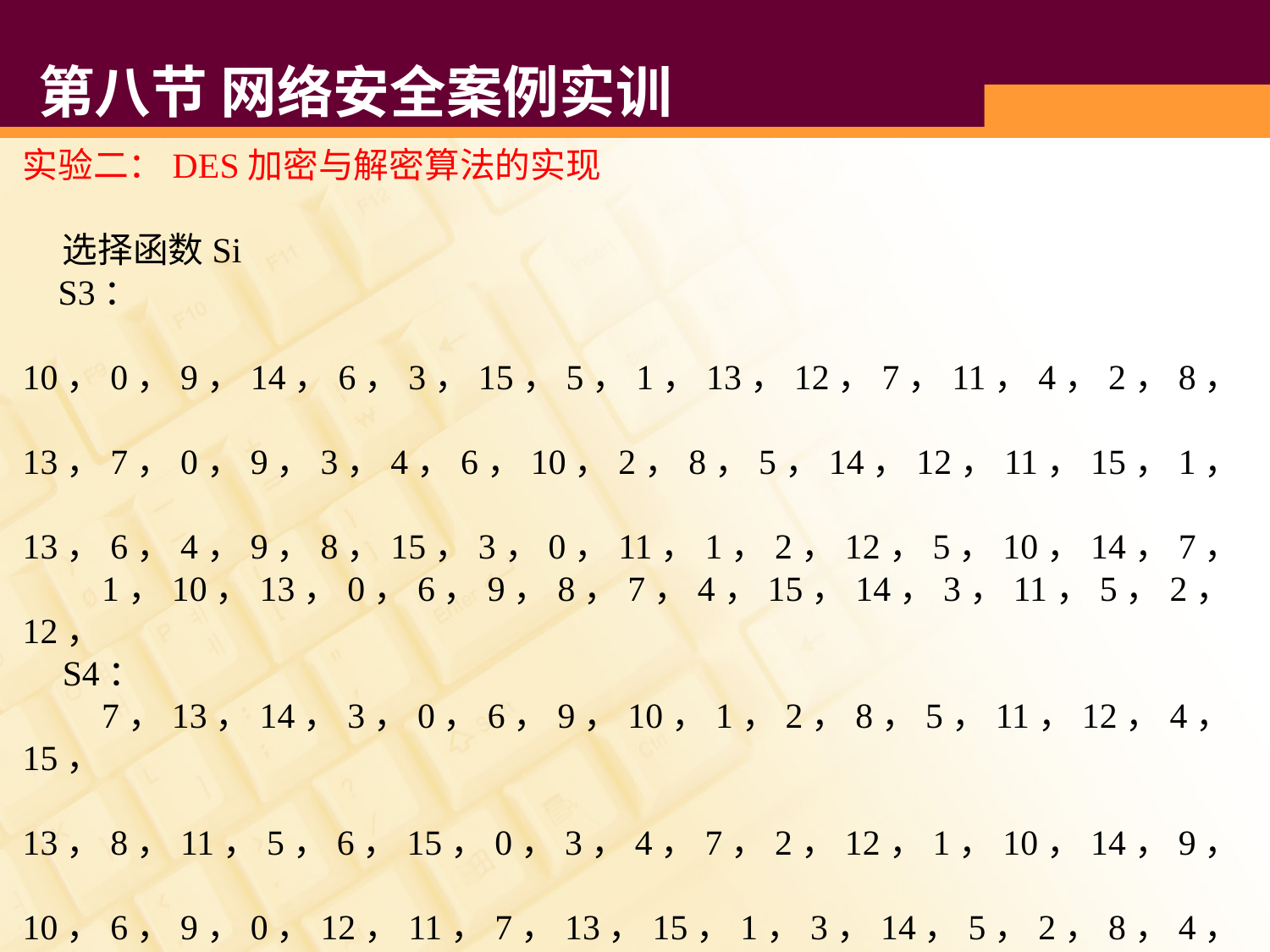

# 第八节 网络安全案例实训
实验二：DES加密与解密算法的实现
    选择函数Si
    S3：
　　10，0，9，14，6，3，15，5，1，13，12，7，11，4，2，8，
　　13，7，0，9，3，4，6，10，2，8，5，14，12，11，15，1，
　　13，6，4，9，8，15，3，0，11，1，2，12，5，10，14，7，
　　1，10，13，0，6，9，8，7，4，15，14，3，11，5，2，12，
    S4：
　　7，13，14，3，0，6，9，10，1，2，8，5，11，12，4，15，
　　13，8，11，5，6，15，0，3，4，7，2，12，1，10，14，9，
　　10，6，9，0，12，11，7，13，15，1，3，14，5，2，8，4，
　　3，15，0，6，10，1，13，8，9，4，5，11，12，7，2，14，